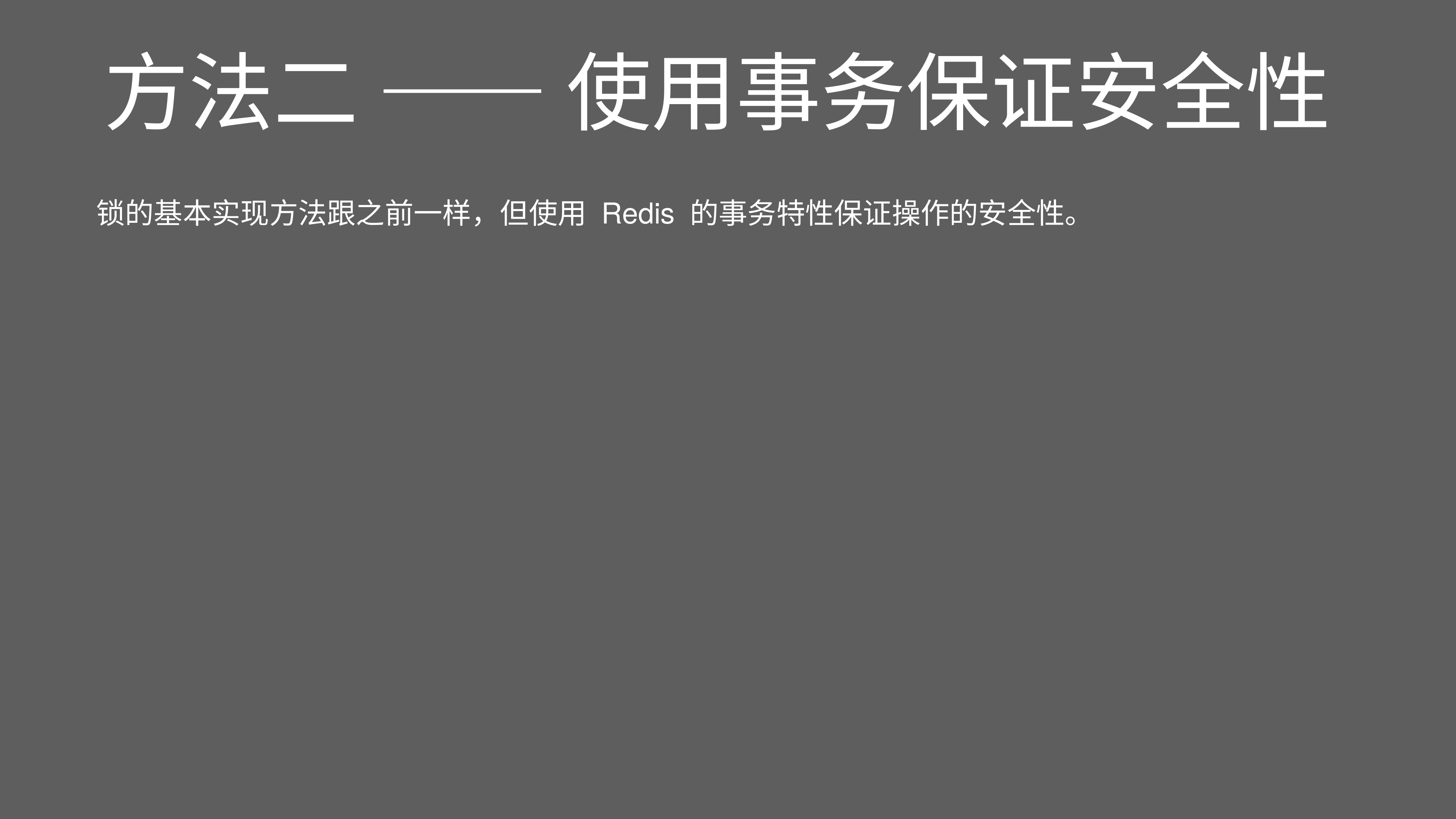

# 方法二 —— 使用事务保证安全性
锁的基本实现方法跟之前一样，但使用 Redis 的事务特性保证操作的安全性。